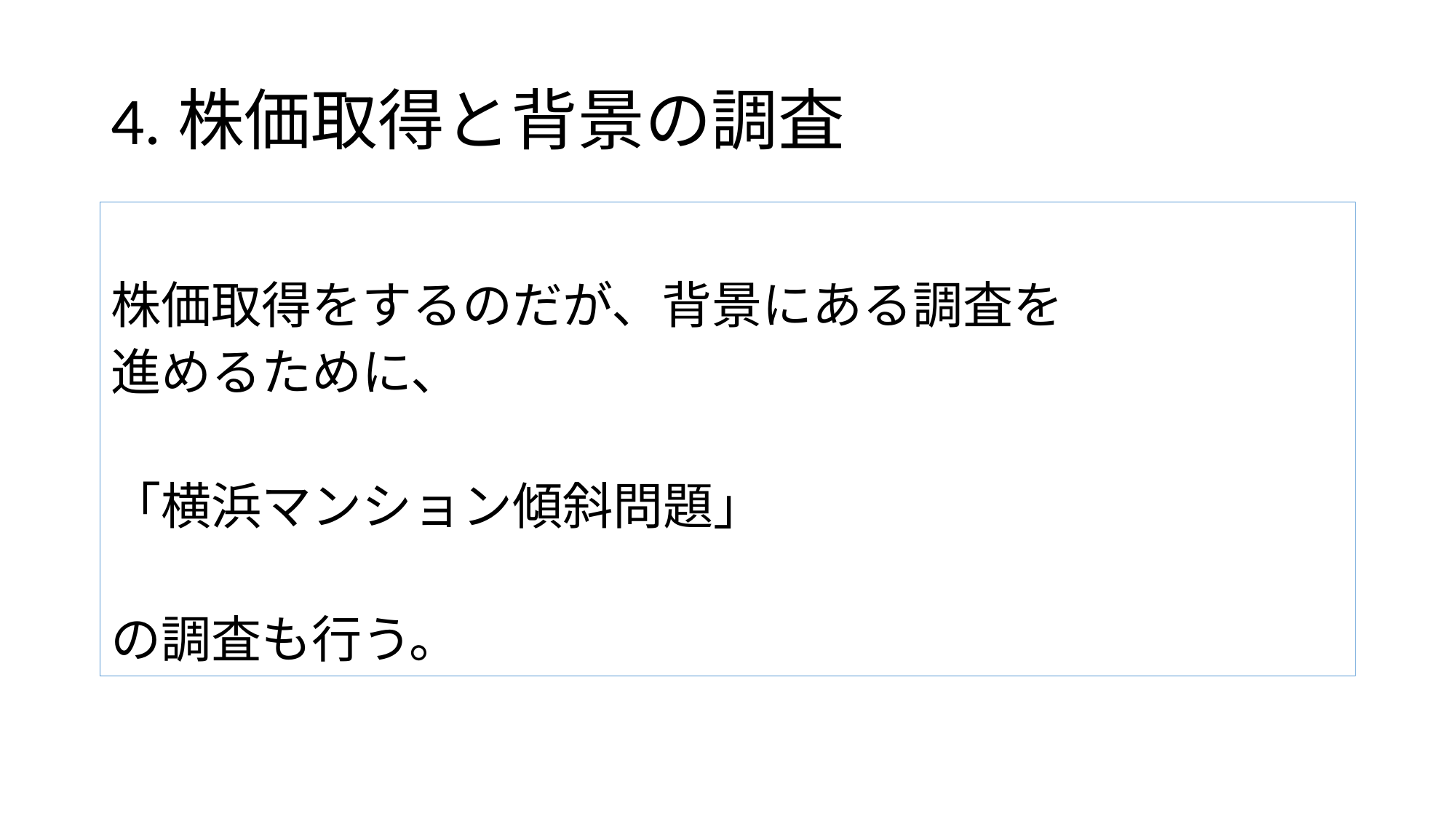

# 4.株価取得と背景の調査

株価取得をするのだが、背景にある調査を
進めるために、

「横浜マンション傾斜問題」

の調査も行う。